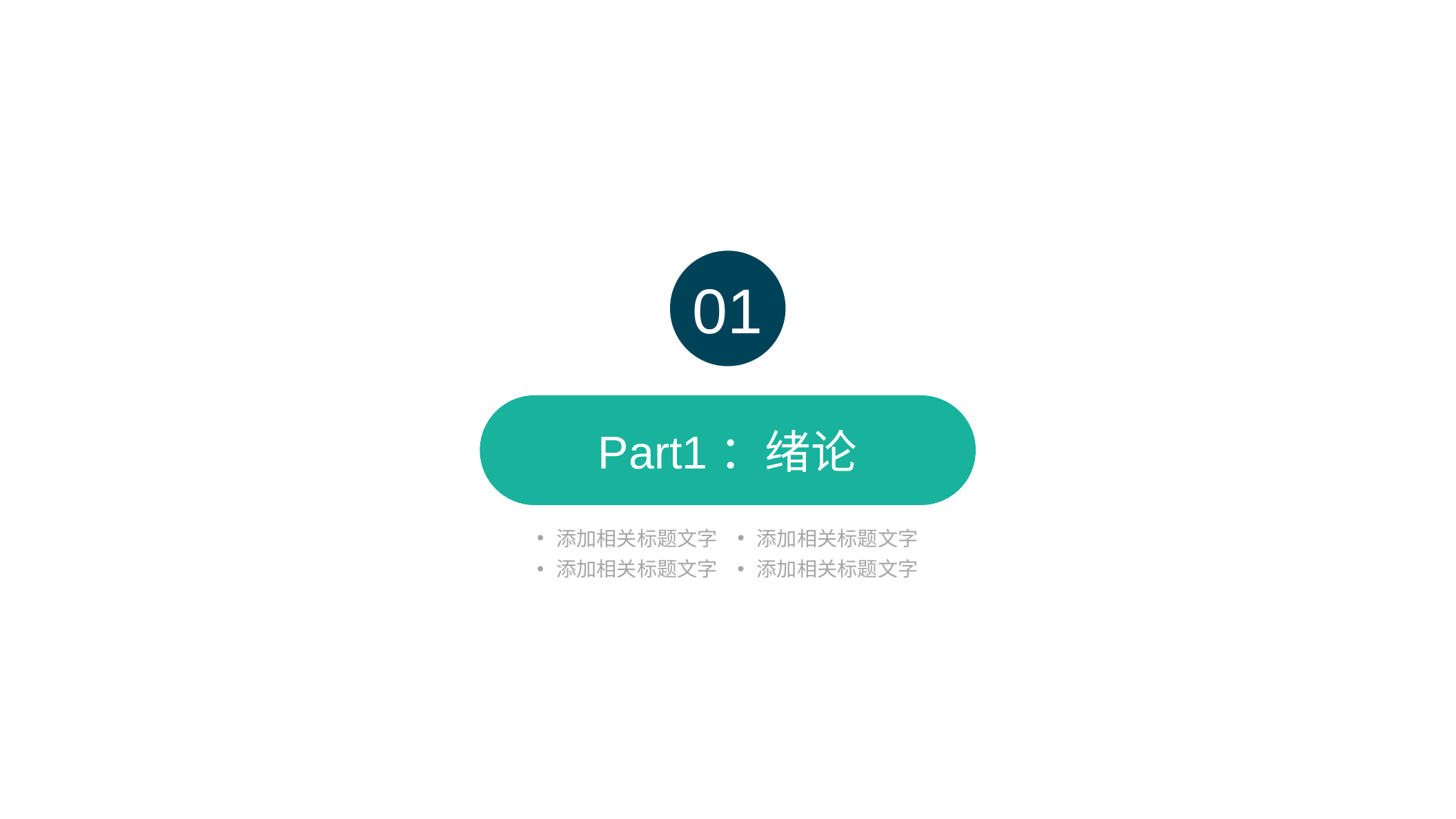

01

Part1：绪论
添加相关标题文字
添加相关标题文字
添加相关标题文字
添加相关标题文字